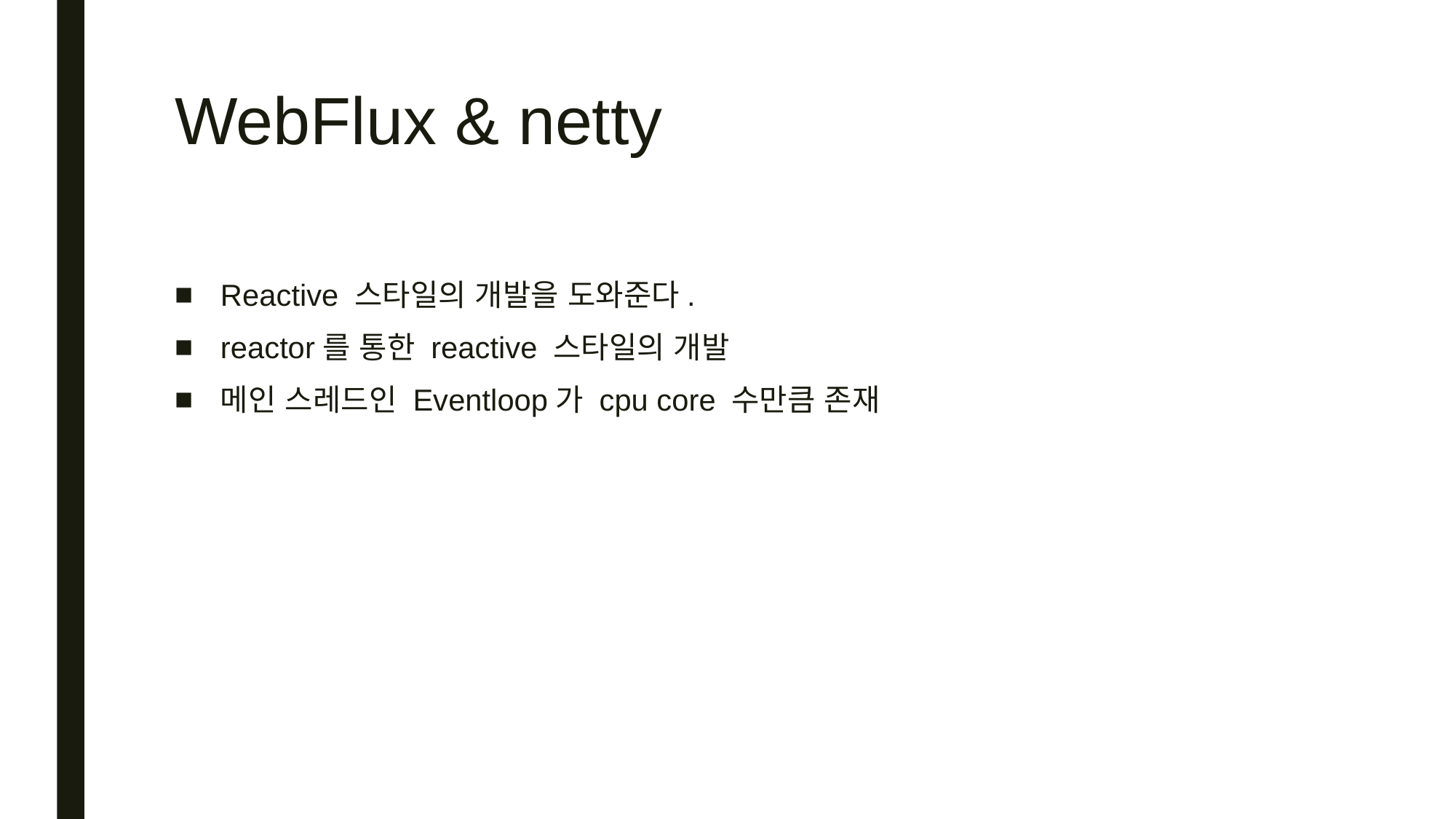

# WebFlux & netty
Reactive 스타일의 개발을 도와준다.
reactor를 통한 reactive 스타일의 개발
메인 스레드인 Eventloop가 cpu core 수만큼 존재